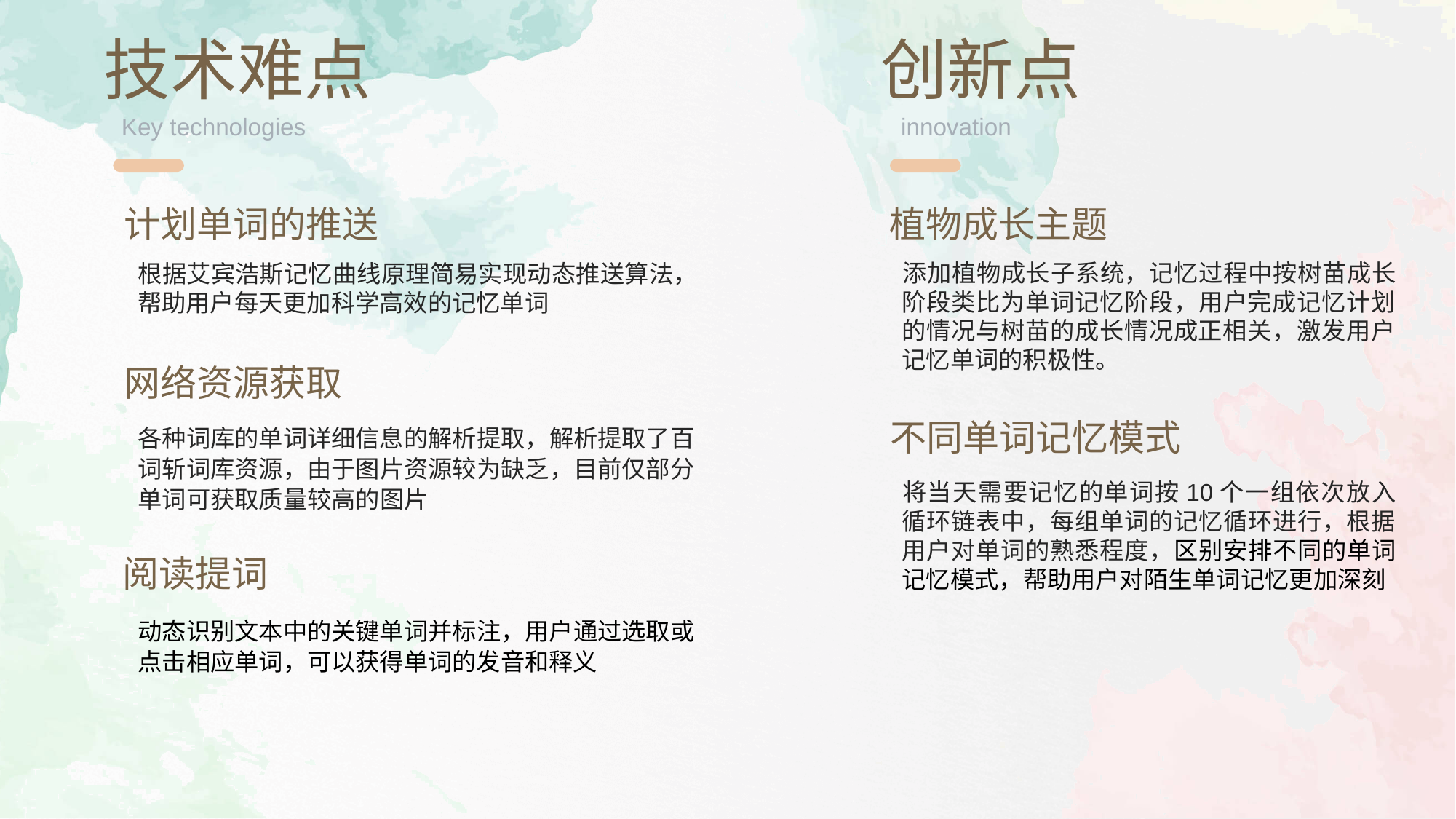

技术难点
Key technologies

创新点
innovation

植物成长主题
计划单词的推送
添加植物成长子系统，记忆过程中按树苗成长阶段类比为单词记忆阶段，用户完成记忆计划的情况与树苗的成长情况成正相关，激发用户记忆单词的积极性。
根据艾宾浩斯记忆曲线原理简易实现动态推送算法，帮助用户每天更加科学高效的记忆单词
网络资源获取
不同单词记忆模式
各种词库的单词详细信息的解析提取，解析提取了百词斩词库资源，由于图片资源较为缺乏，目前仅部分单词可获取质量较高的图片
将当天需要记忆的单词按10个一组依次放入循环链表中，每组单词的记忆循环进行，根据用户对单词的熟悉程度，区别安排不同的单词记忆模式，帮助用户对陌生单词记忆更加深刻
阅读提词
动态识别文本中的关键单词并标注，用户通过选取或点击相应单词，可以获得单词的发音和释义